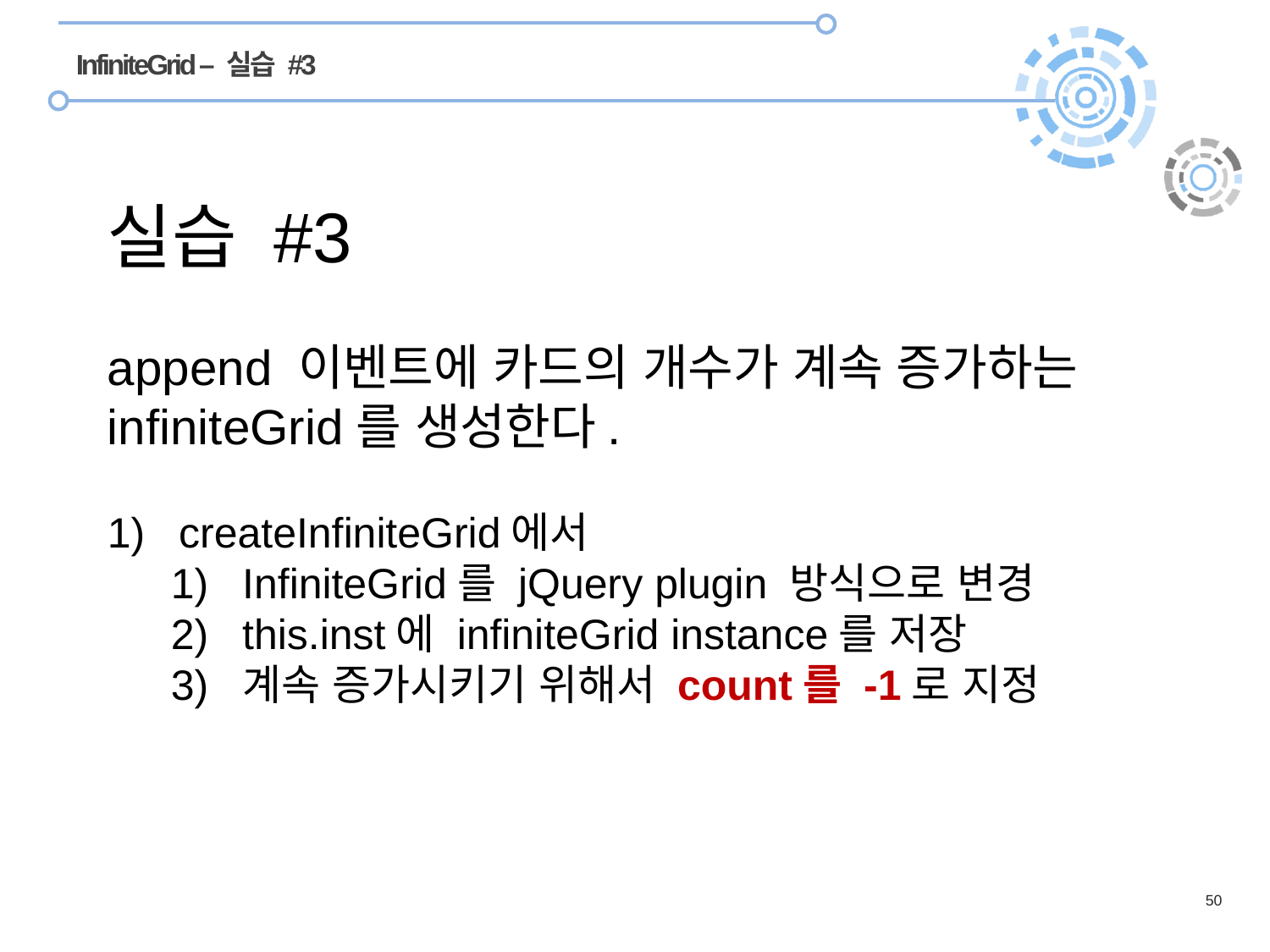

InfiniteGrid – 실습 #3
실습 #3

append 이벤트에 카드의 개수가 계속 증가하는 infiniteGrid를 생성한다.

createInfiniteGrid에서
InfiniteGrid를 jQuery plugin 방식으로 변경
this.inst에 infiniteGrid instance를 저장
계속 증가시키기 위해서 count를 -1로 지정